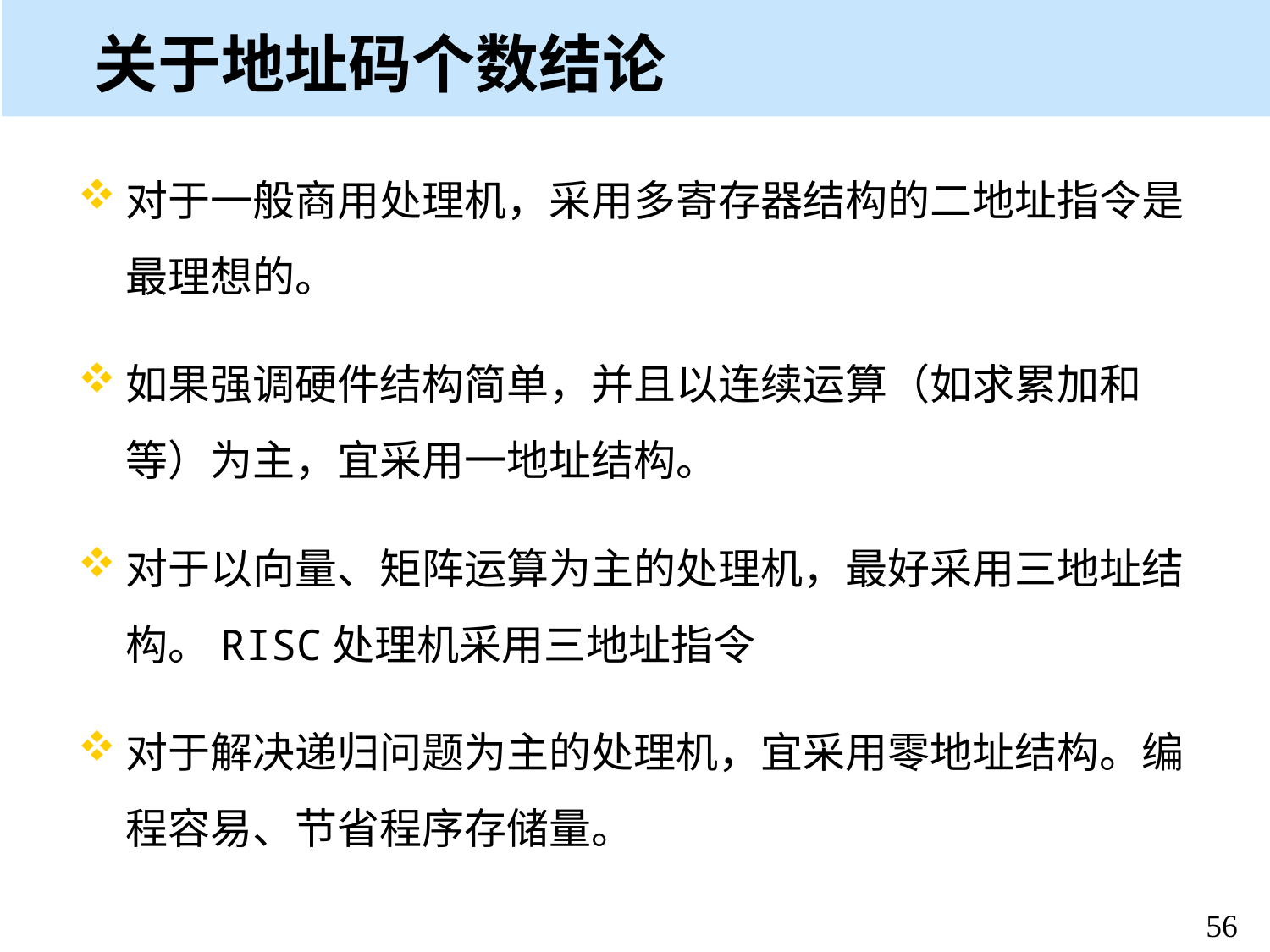

# 关于地址码个数结论
对于一般商用处理机，采用多寄存器结构的二地址指令是最理想的。
如果强调硬件结构简单，并且以连续运算（如求累加和等）为主，宜采用一地址结构。
对于以向量、矩阵运算为主的处理机，最好采用三地址结构。RISC处理机采用三地址指令
对于解决递归问题为主的处理机，宜采用零地址结构。编程容易、节省程序存储量。